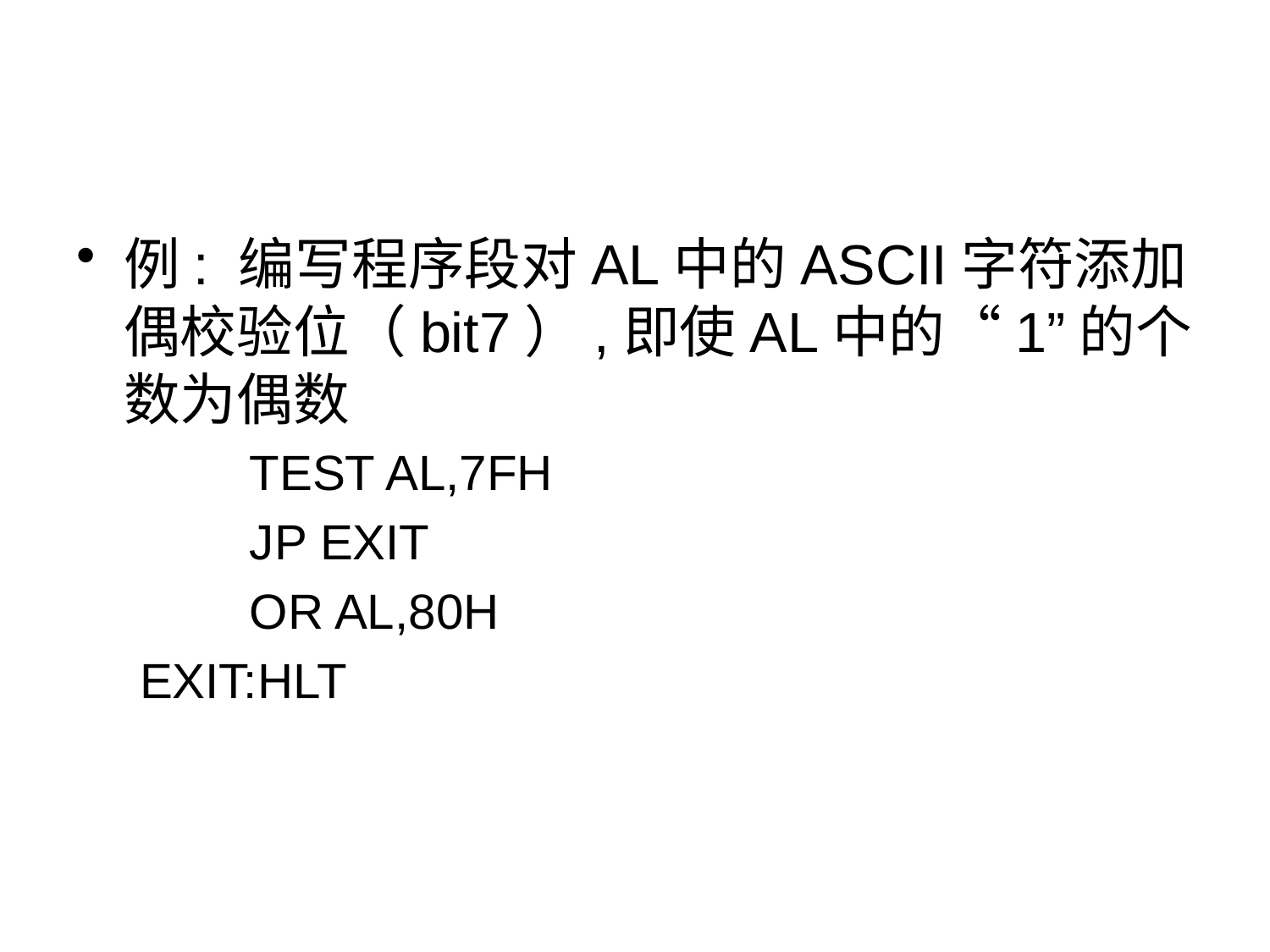

#
例: 编写程序段对AL中的ASCII字符添加偶校验位（bit7）,即使AL中的“1”的个数为偶数
        TEST AL,7FH
        JP EXIT
        OR AL,80H
EXIT:HLT